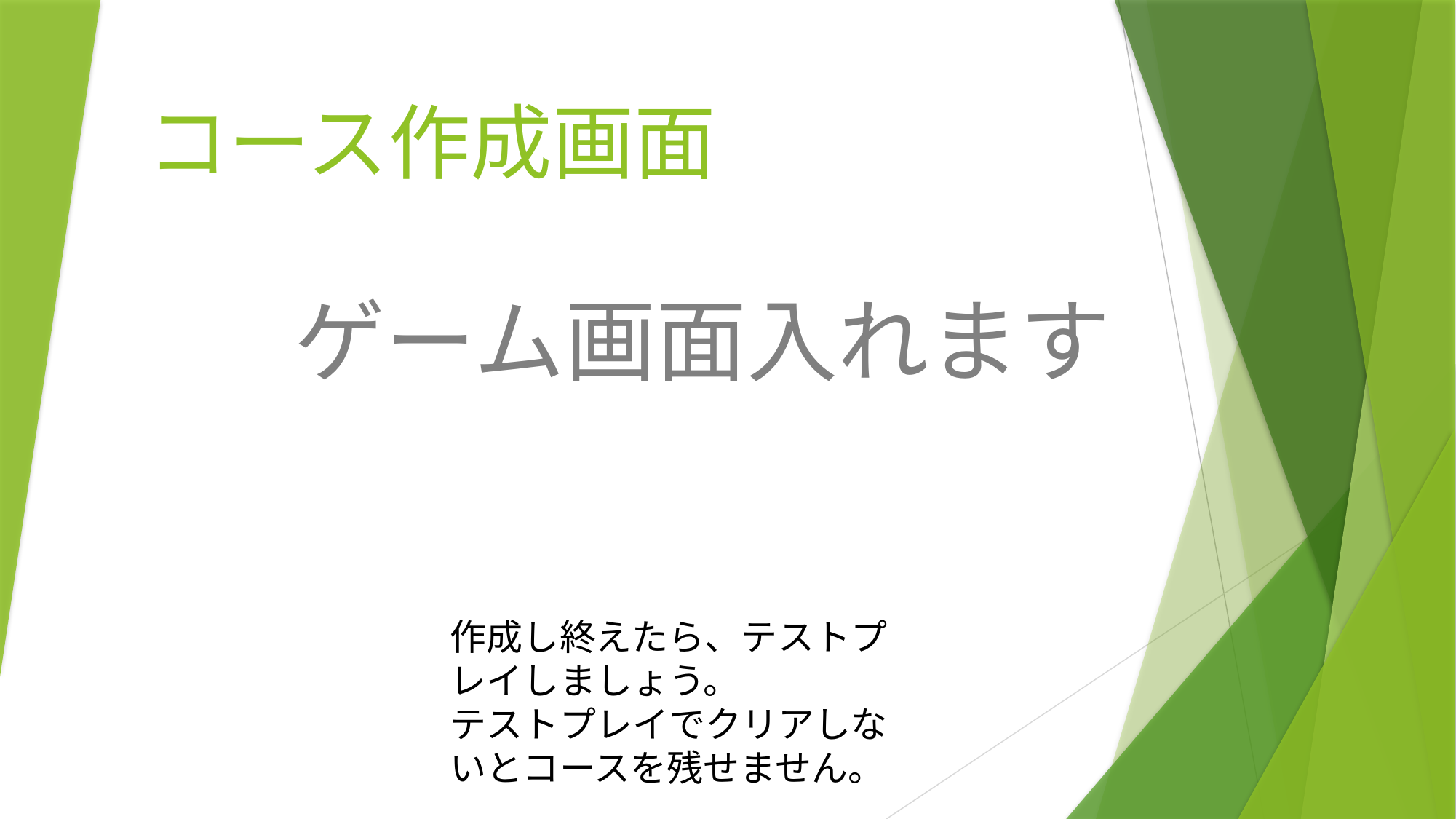

# コース作成画面
ゲーム画面入れます
作成し終えたら、テストプレイしましょう。
テストプレイでクリアしないとコースを残せません。